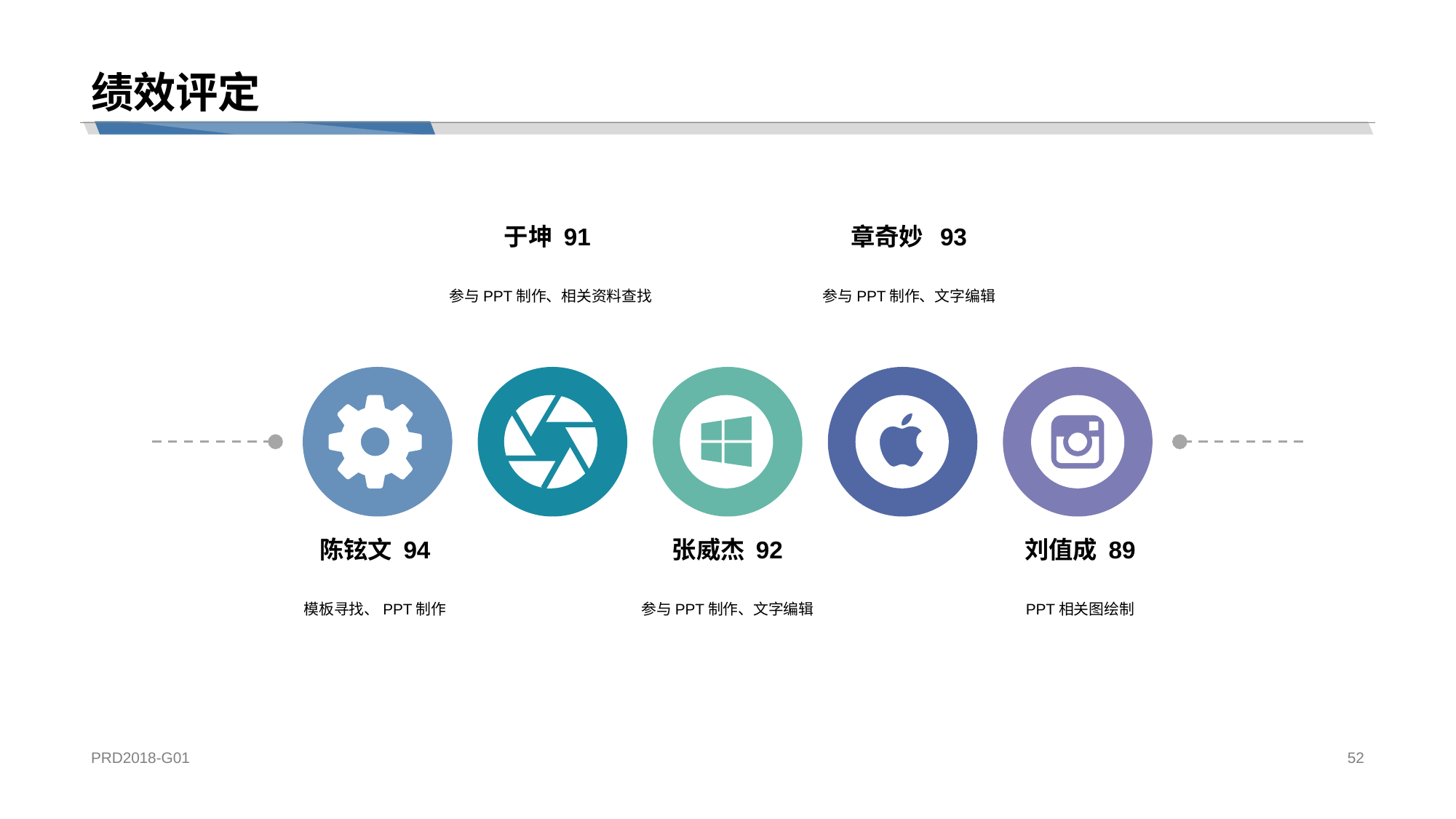

# 绩效评定
于坤 91
参与PPT制作、相关资料查找
章奇妙  93
参与PPT制作、文字编辑

陈铉文 94
模板寻找、PPT制作
张威杰 92
参与PPT制作、文字编辑
刘值成 89
PPT相关图绘制
PRD2018-G01
52